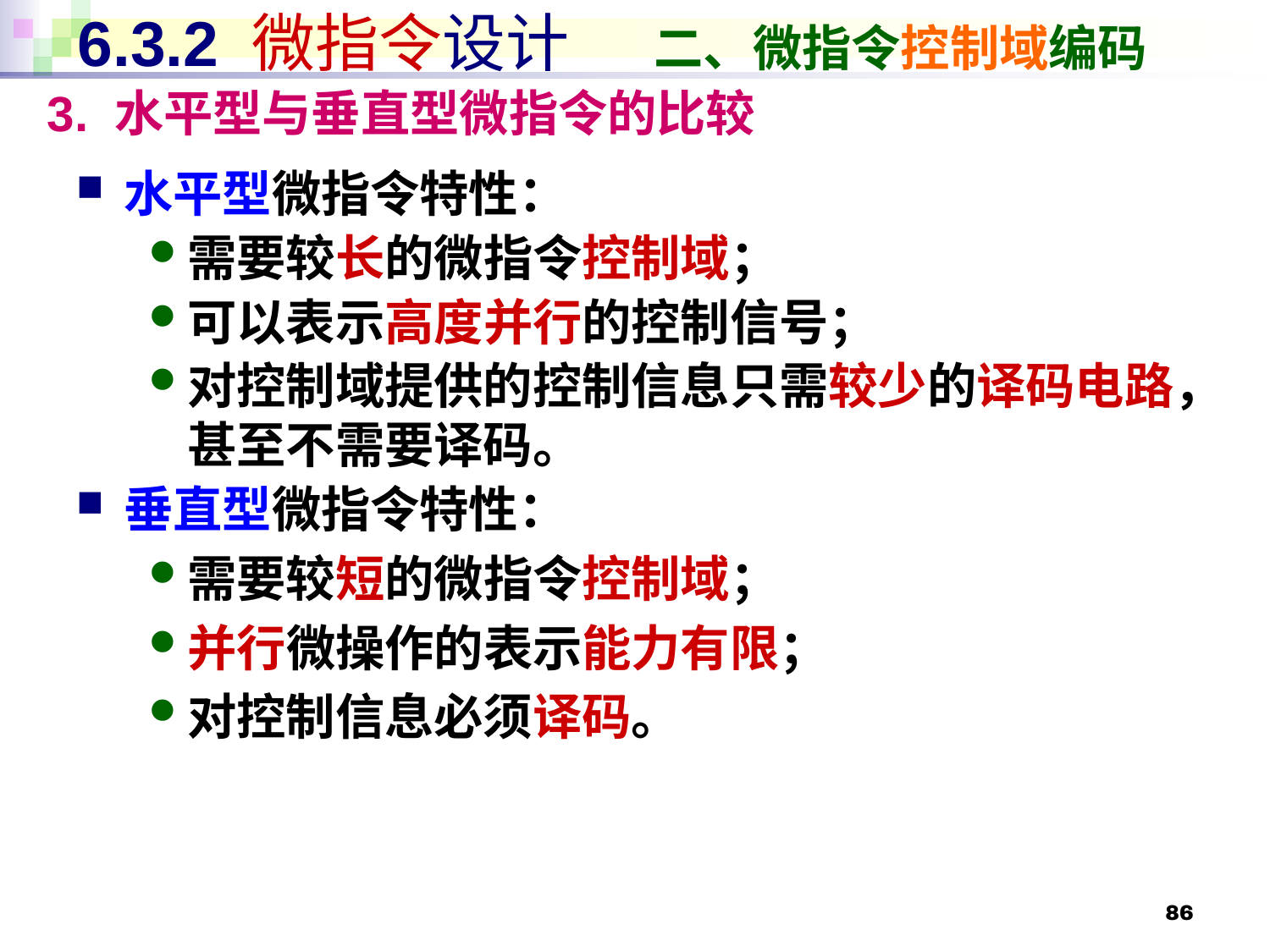

# 6.3.2 微指令设计      二、微指令控制域编码
3. 水平型与垂直型微指令的比较
水平型微指令特性：
需要较长的微指令控制域；
可以表示高度并行的控制信号；
对控制域提供的控制信息只需较少的译码电路，甚至不需要译码。
垂直型微指令特性：
需要较短的微指令控制域；
并行微操作的表示能力有限；
对控制信息必须译码。
86